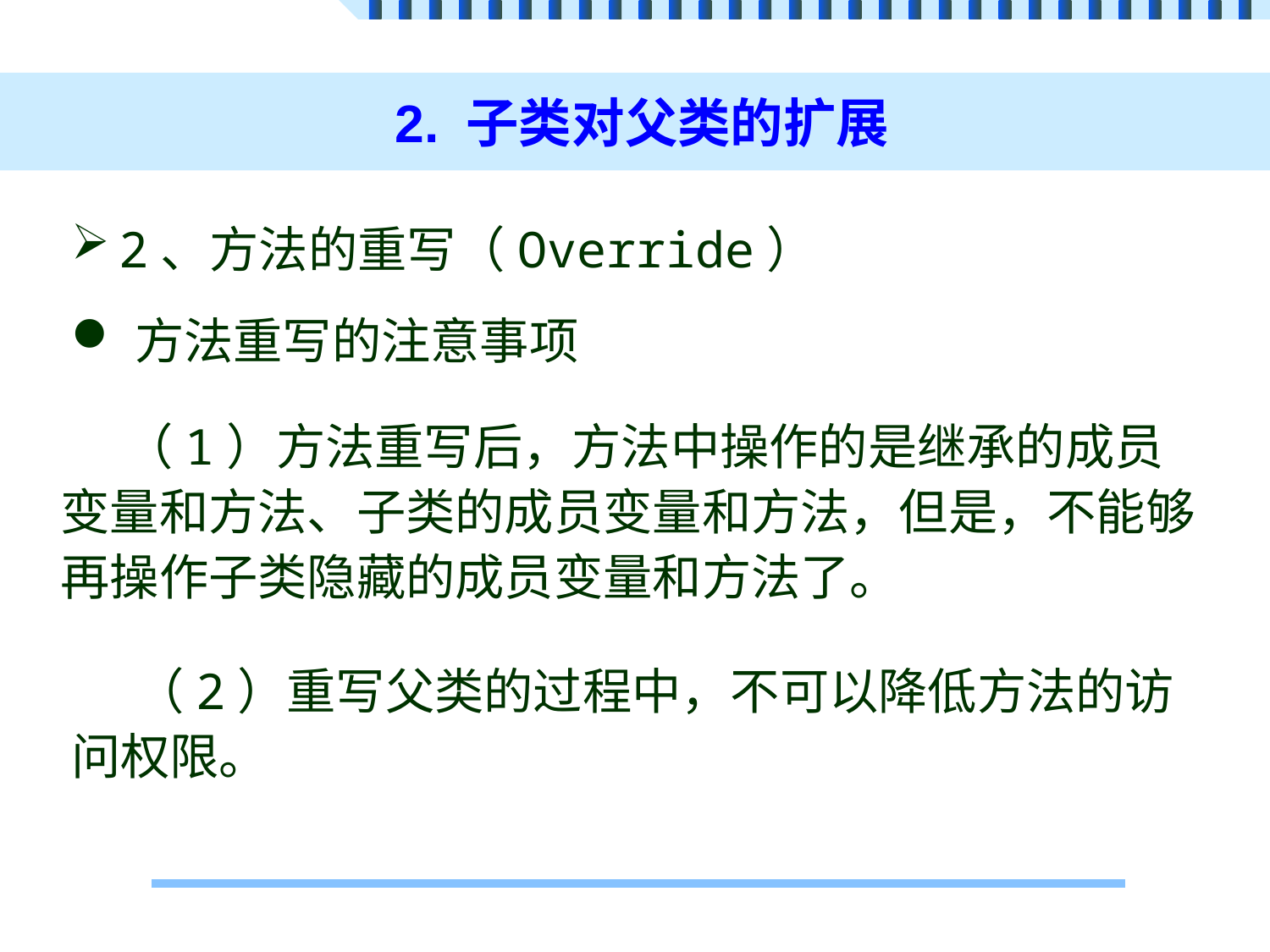

# 2. 子类对父类的扩展
2、方法的重写（Override）
方法重写的注意事项
（1）方法重写后，方法中操作的是继承的成员变量和方法、子类的成员变量和方法，但是，不能够再操作子类隐藏的成员变量和方法了。
（2）重写父类的过程中，不可以降低方法的访问权限。